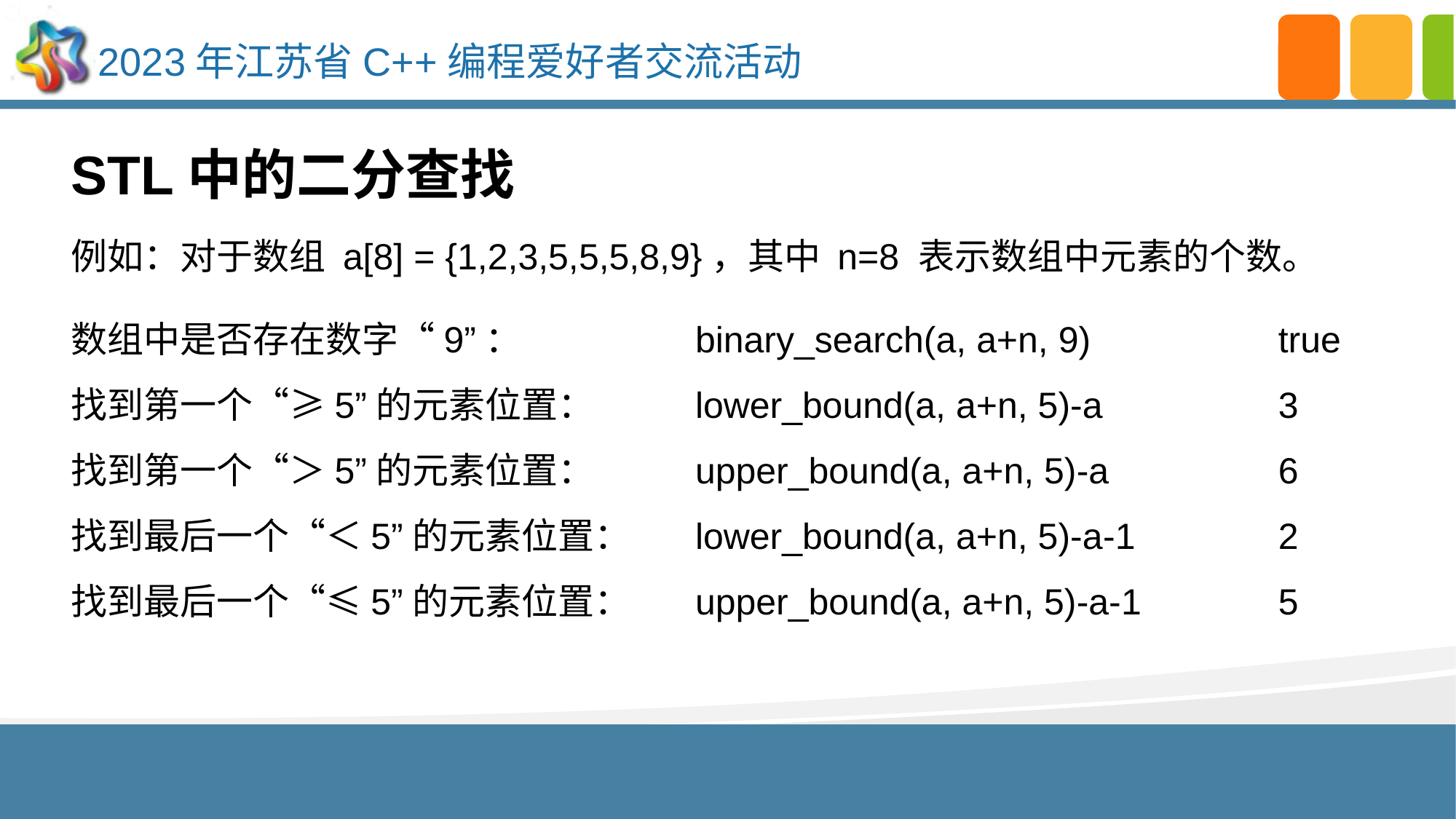

STL中的二分查找
例如：对于数组 a[8] = {1,2,3,5,5,5,8,9}，其中 n=8 表示数组中元素的个数。

数组中是否存在数字“9”：
找到第一个“≥5”的元素位置：
找到第一个“＞5”的元素位置：
找到最后一个“＜5”的元素位置：
找到最后一个“≤5”的元素位置：
binary_search(a, a+n, 9)
lower_bound(a, a+n, 5)-a
upper_bound(a, a+n, 5)-a
lower_bound(a, a+n, 5)-a-1
upper_bound(a, a+n, 5)-a-1
true
3
6
2
5